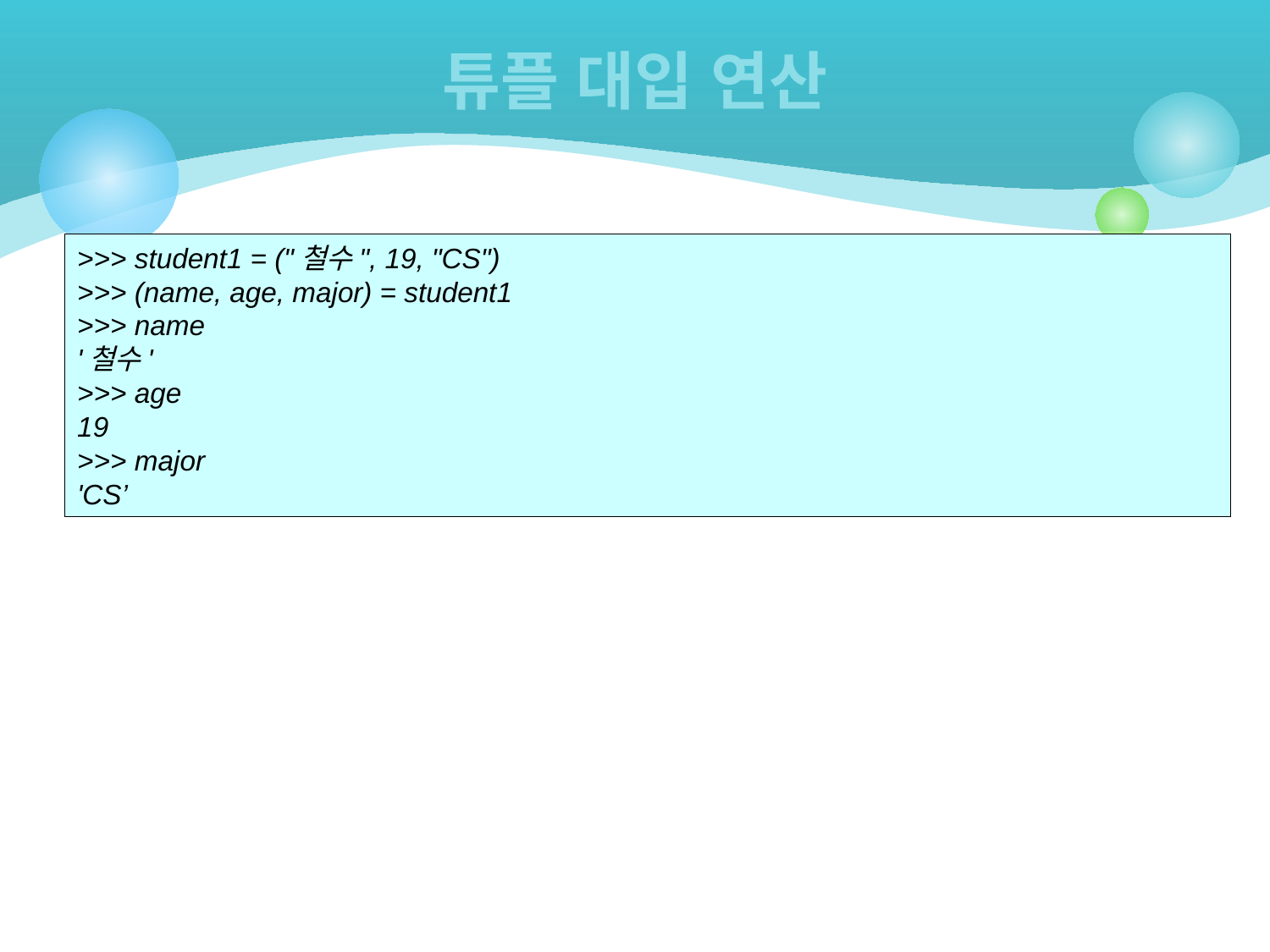

# 튜플 대입 연산
>>> student1 = ("철수", 19, "CS")
>>> (name, age, major) = student1
>>> name
'철수'
>>> age
19
>>> major
'CS’